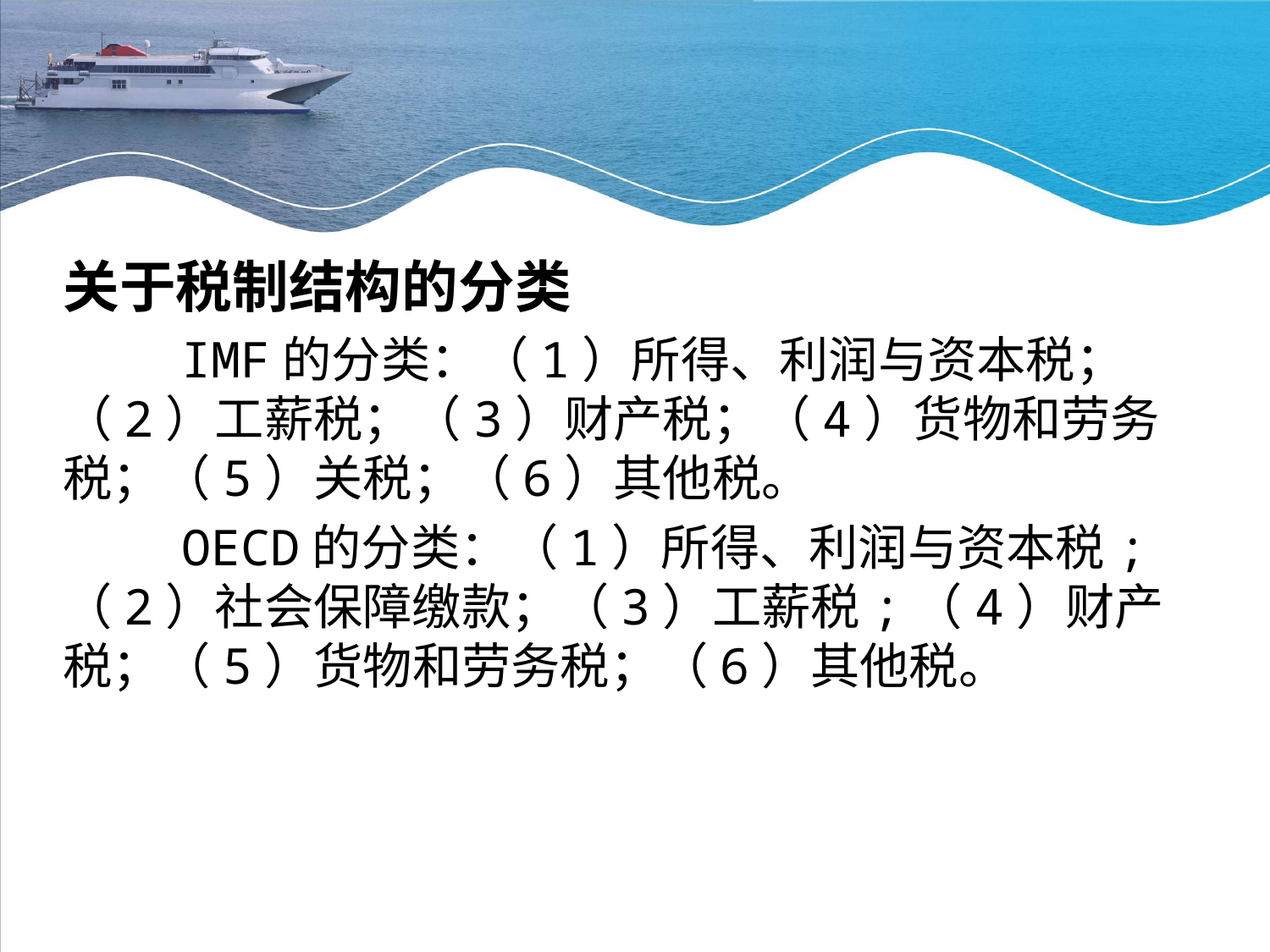

关于税制结构的分类
    IMF的分类：（1）所得、利润与资本税；   （2）工薪税；（3）财产税；（4）货物和劳务税；（5）关税；（6）其他税。
    OECD的分类：（1）所得、利润与资本税;（2）社会保障缴款；（3）工薪税;（4）财产税；（5）货物和劳务税；（6）其他税。